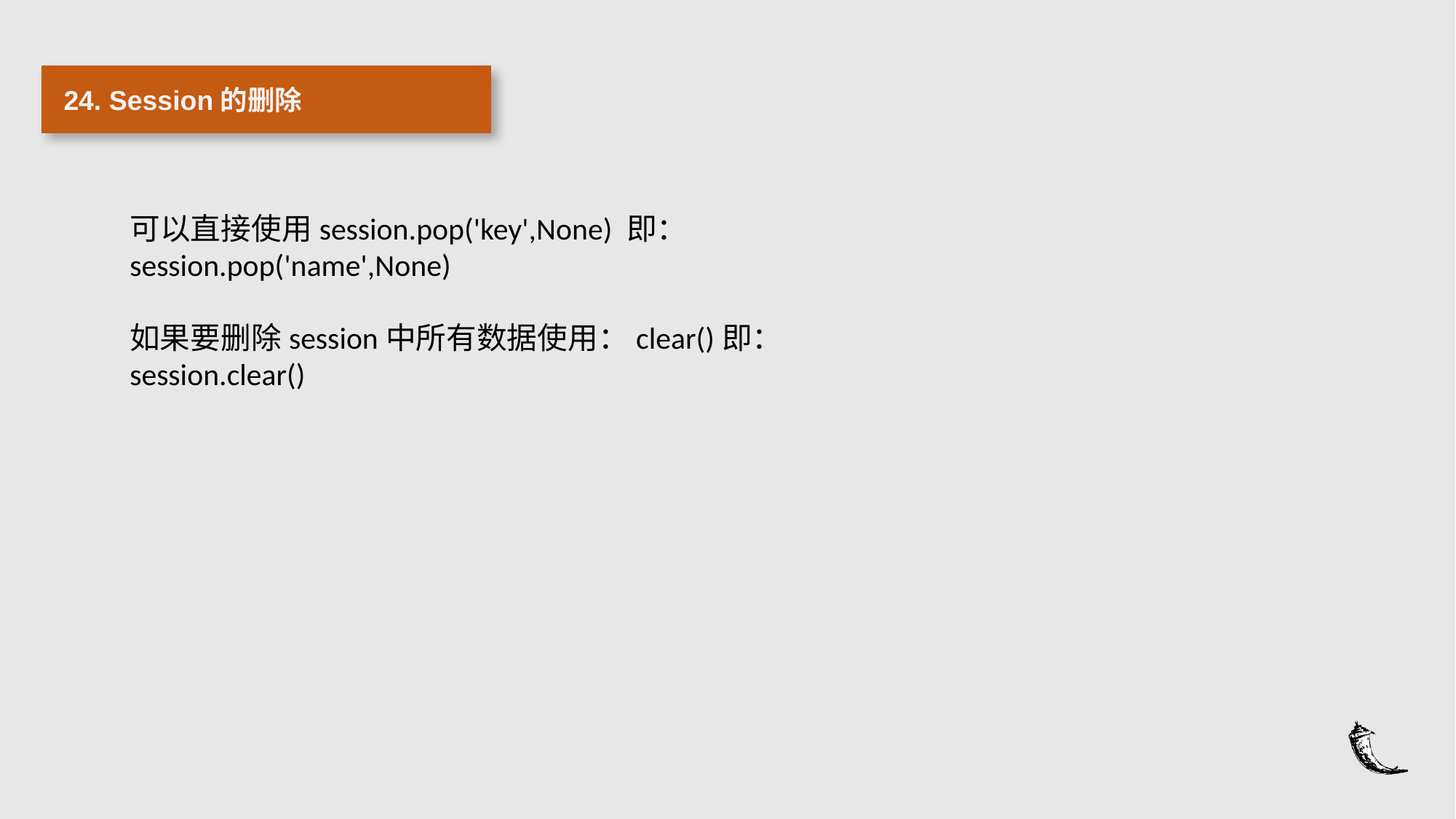

24. Session的删除
可以直接使用session.pop('key',None) 即：
session.pop('name',None)
如果要删除session中所有数据使用：clear()即：
session.clear()